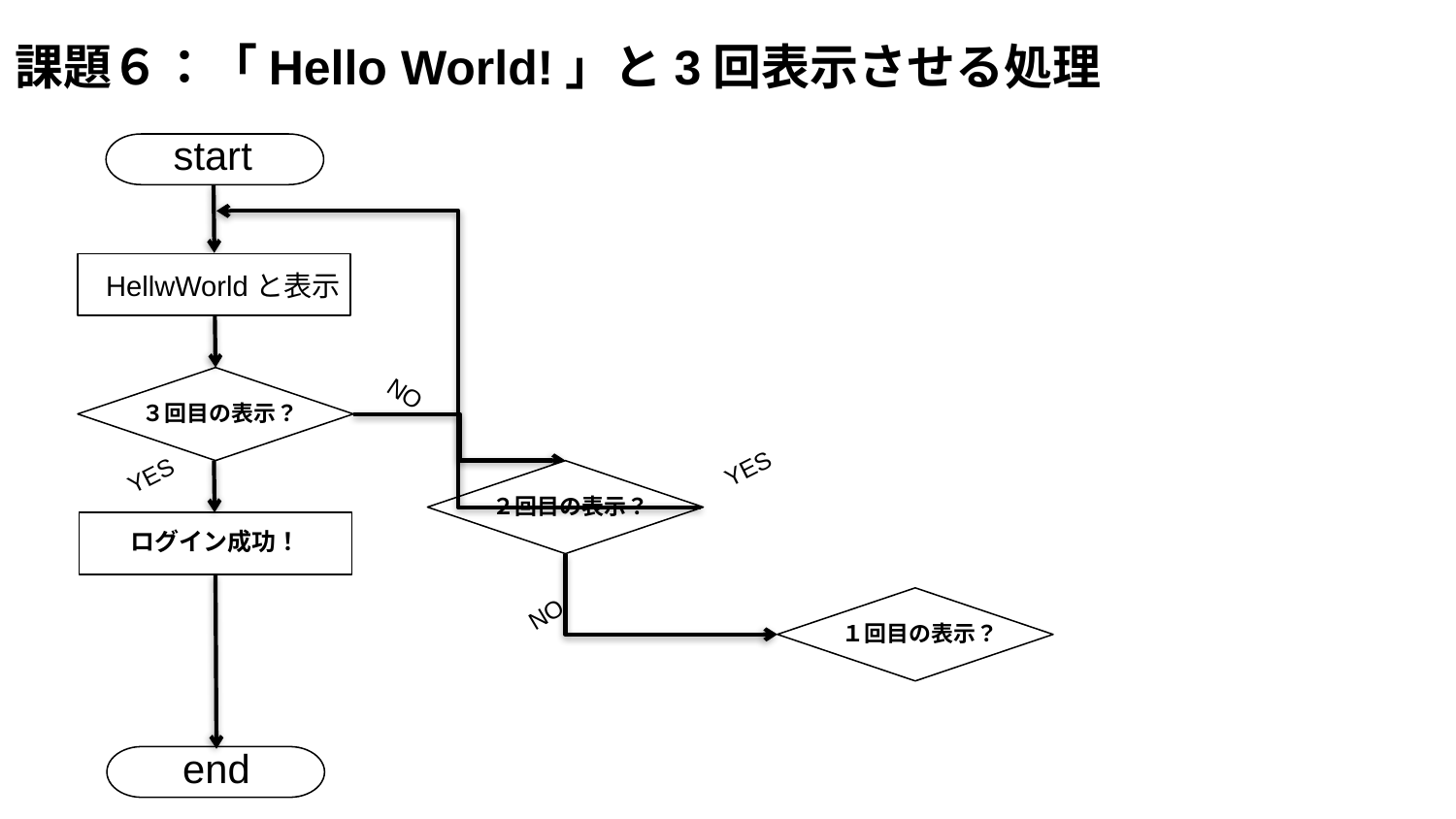

課題６：「Hello World!」と3回表示させる処理
start

HellwWorldと表示

NO
　３回目の表示？
YES
YES

　２回目の表示？

ログイン成功！

NO
　１回目の表示？
end